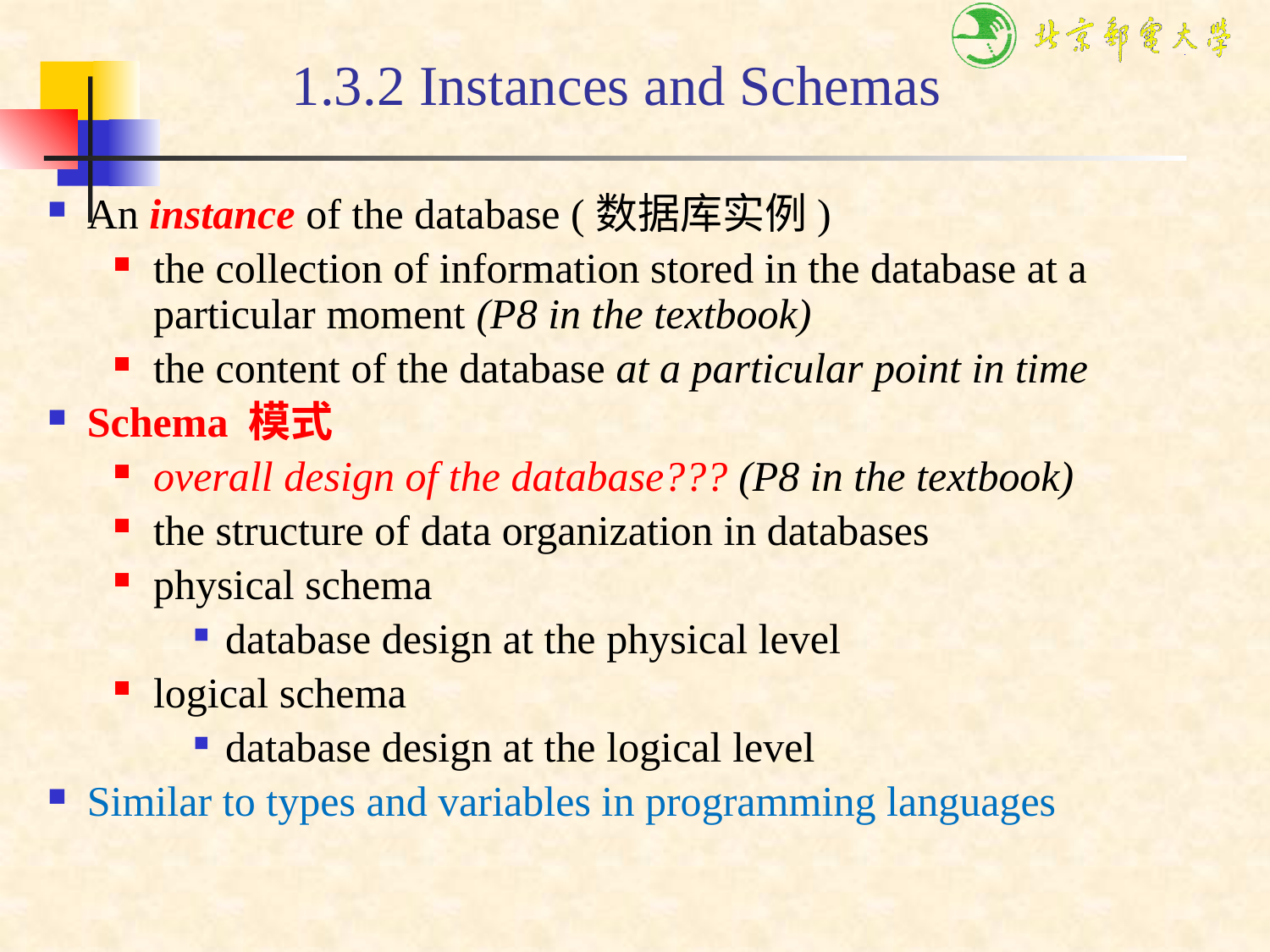

# 1.3.2 Instances and Schemas
An instance of the database (数据库实例)
the collection of information stored in the database at a particular moment (P8 in the textbook)
the content of the database at a particular point in time
Schema 模式
overall design of the database??? (P8 in the textbook)
the structure of data organization in databases
physical schema
database design at the physical level
logical schema
database design at the logical level
Similar to types and variables in programming languages

40